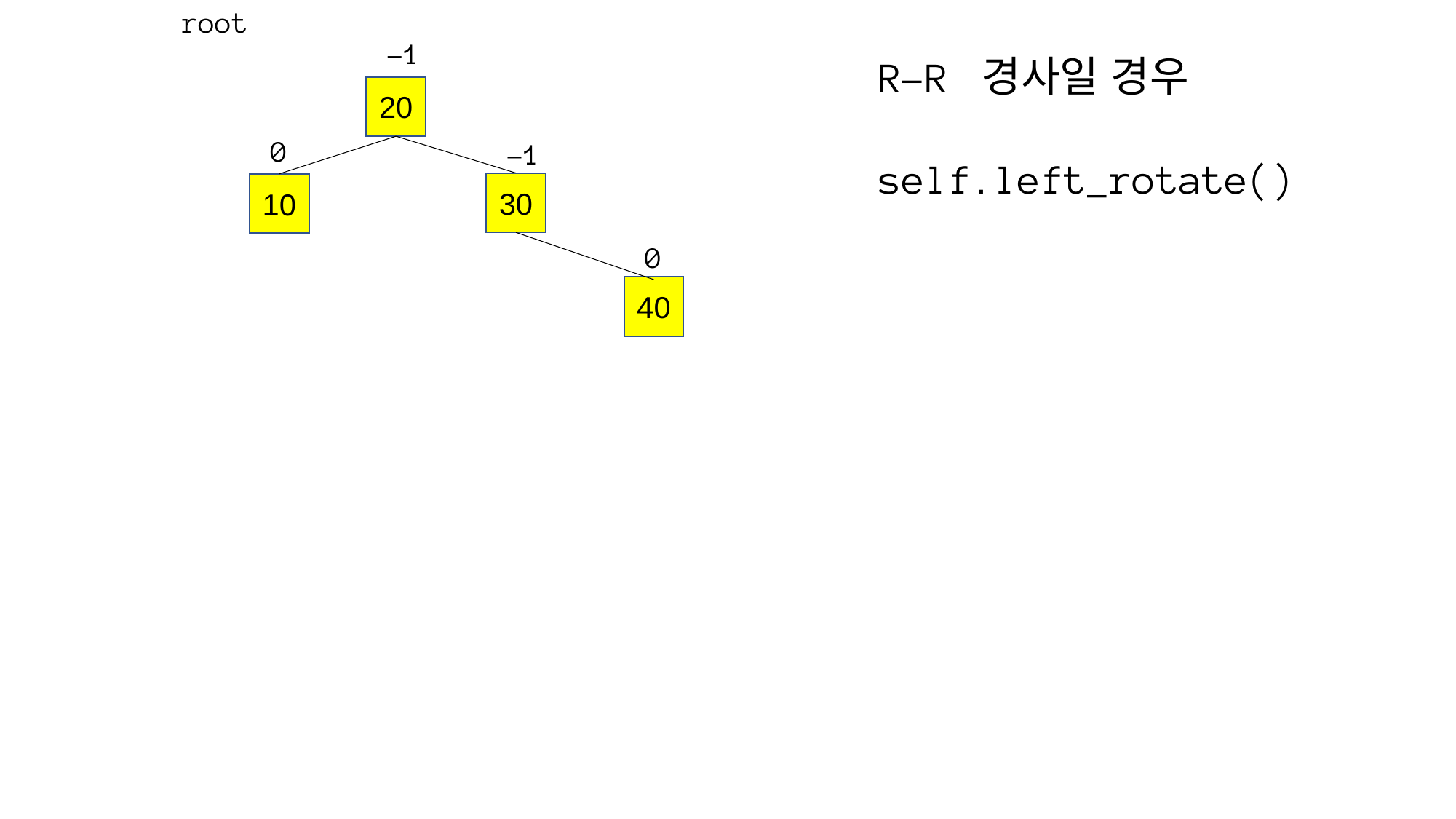

root
-1
R-R 경사일 경우

self.left_rotate()
20
0
-1
30
10
0
40